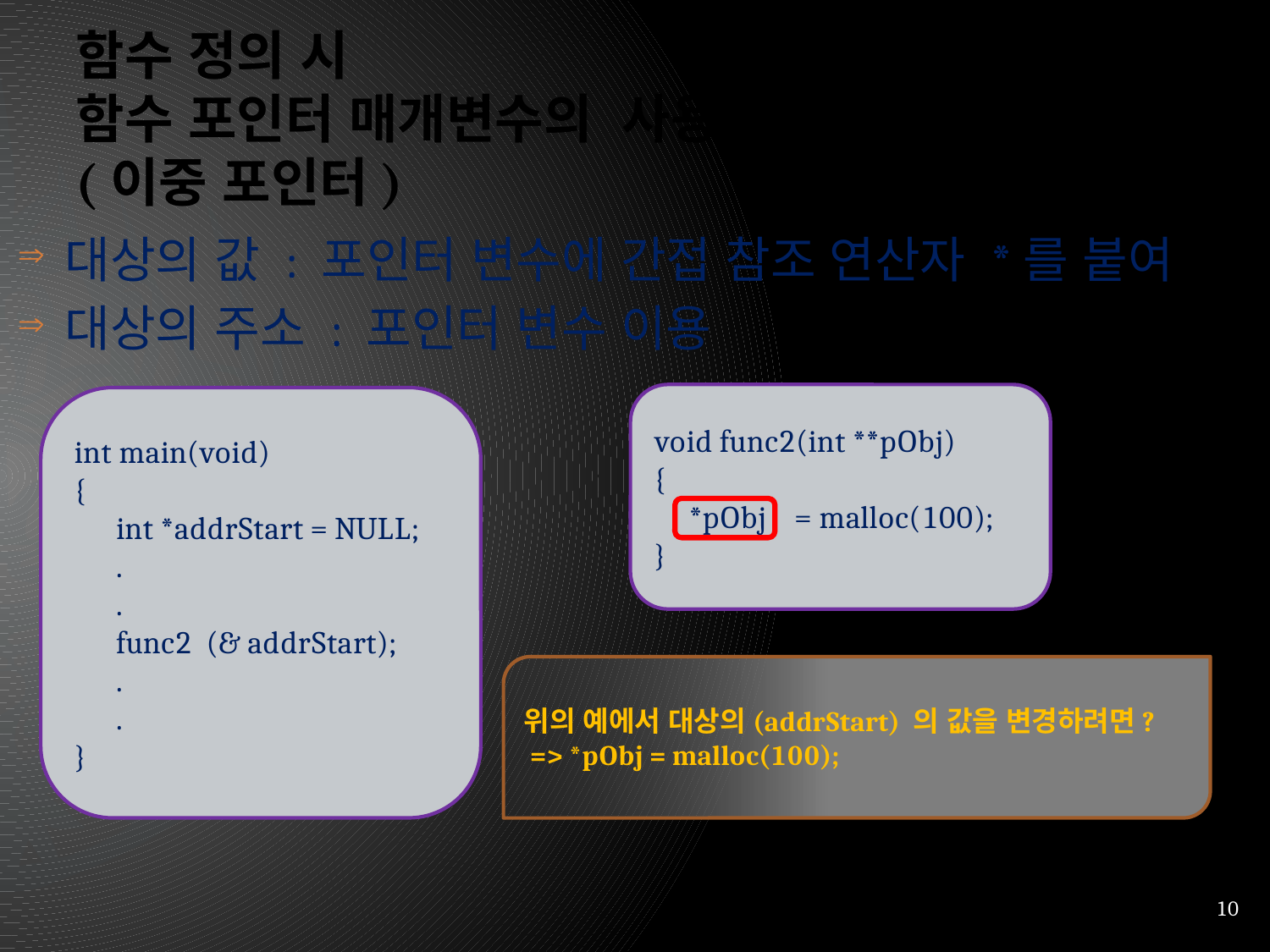

# 함수 정의 시 함수 포인터 매개변수의  사용은 어떻게? (이중 포인터)
대상의 값 : 포인터 변수에 간접 참조 연산자 *를 붙여
대상의 주소 : 포인터 변수 이용

void func2(int **pObj)
{
     *pObj    = malloc(100);
}
int main(void)
{
      int *addrStart = NULL;
      .
      .
      func2  (& addrStart);
      .
      .
}

위의 예에서 대상의(addrStart) 의 값을 변경하려면?
 => *pObj = malloc(100);

10